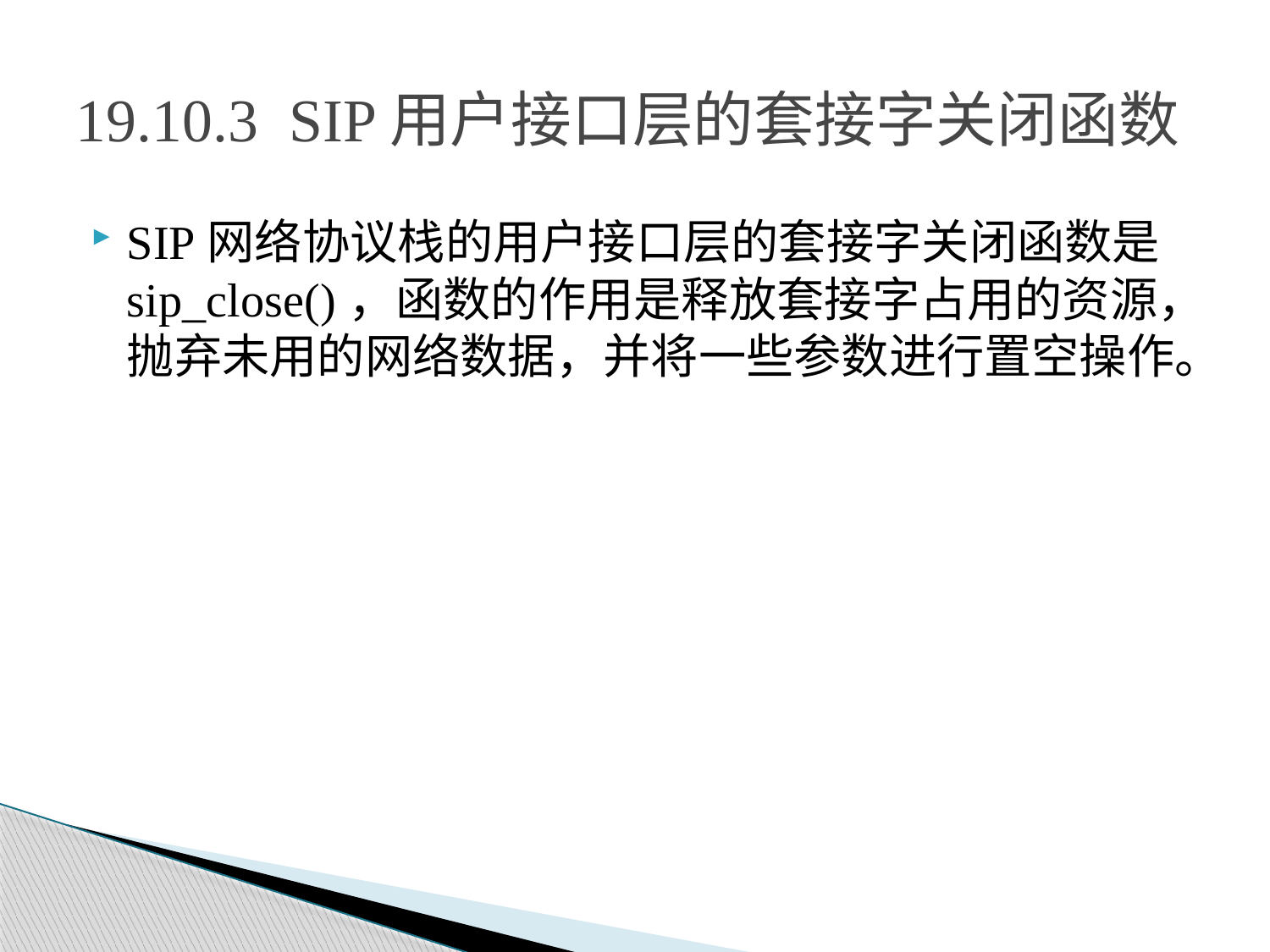

# 19.10.3  SIP用户接口层的套接字关闭函数
SIP网络协议栈的用户接口层的套接字关闭函数是sip_close()，函数的作用是释放套接字占用的资源，抛弃未用的网络数据，并将一些参数进行置空操作。